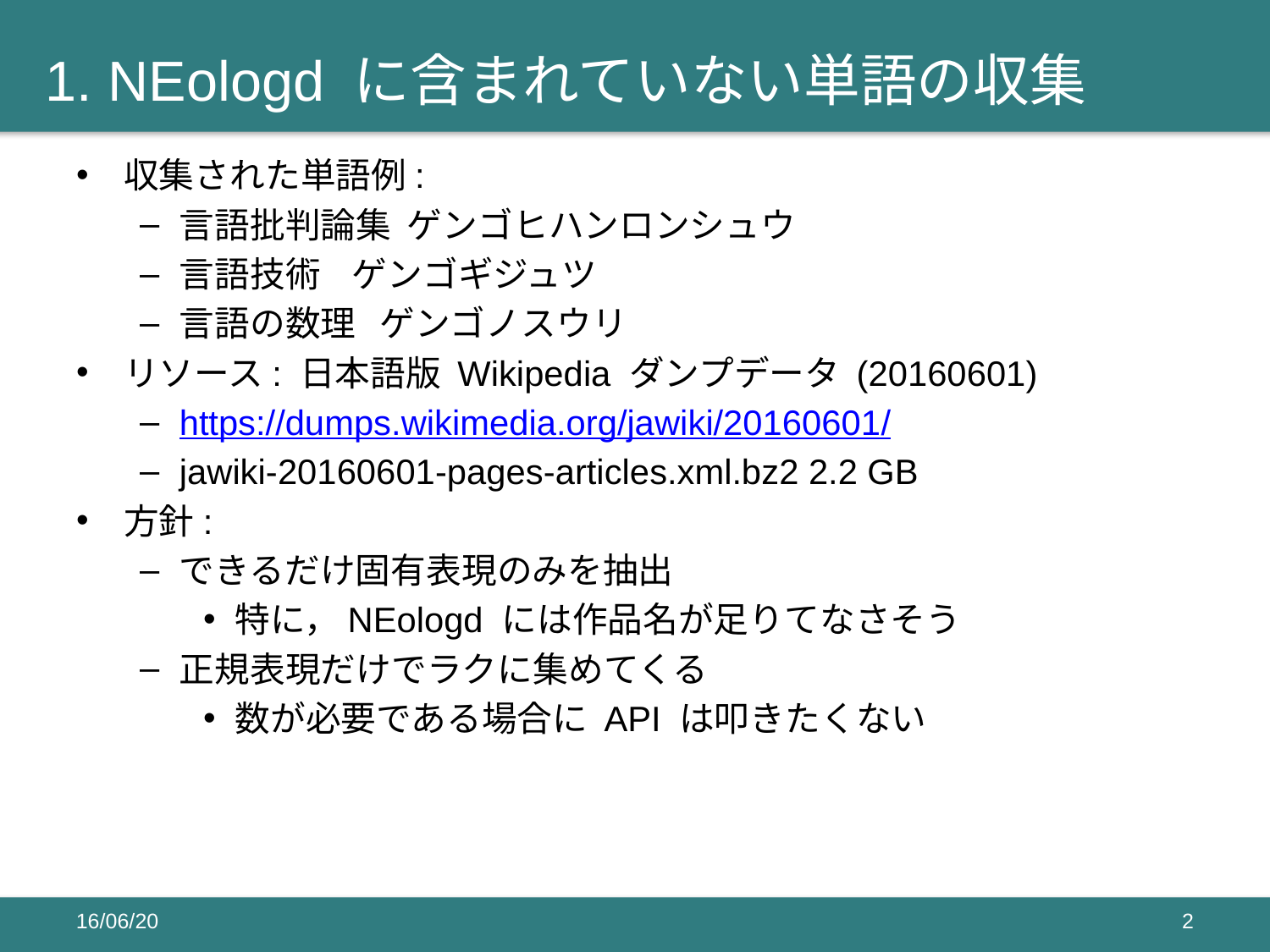

# 1. NEologd に含まれていない単語の収集
収集された単語例:
言語批判論集  ゲンゴヒハンロンシュウ
言語技術    ゲンゴギジュツ
言語の数理   ゲンゴノスウリ
リソース: 日本語版 Wikipedia ダンプデータ (20160601)
https://dumps.wikimedia.org/jawiki/20160601/
jawiki-20160601-pages-articles.xml.bz2 2.2 GB
方針:
できるだけ固有表現のみを抽出
特に，NEologd には作品名が足りてなさそう
正規表現だけでラクに集めてくる
数が必要である場合に API は叩きたくない

16/06/20
2